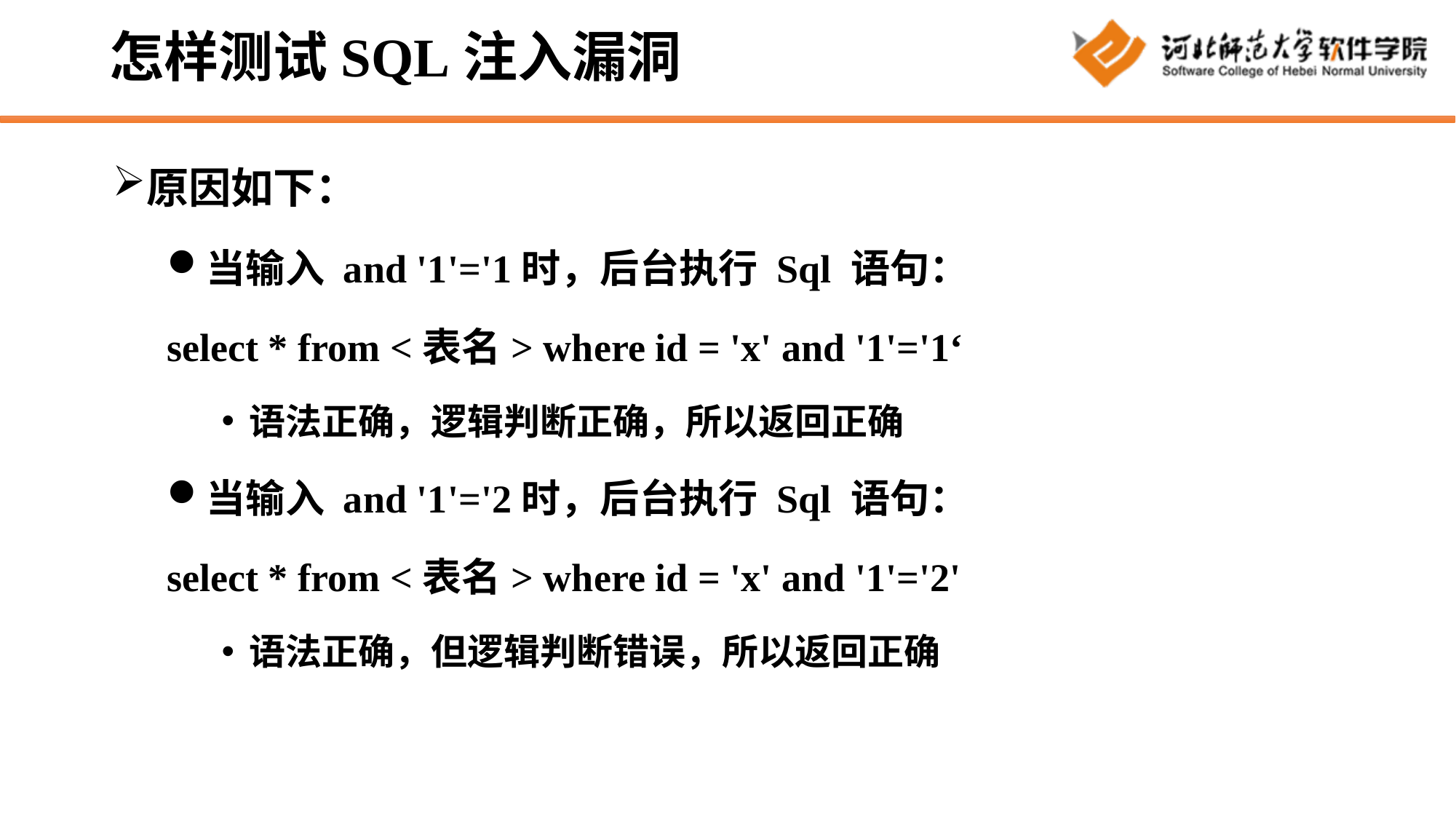

# 怎样测试SQL注入漏洞
原因如下：
当输入 and '1'='1时，后台执行 Sql 语句：
select * from <表名> where id = 'x' and '1'='1‘
语法正确，逻辑判断正确，所以返回正确
当输入 and '1'='2时，后台执行 Sql 语句：
select * from <表名> where id = 'x' and '1'='2'
语法正确，但逻辑判断错误，所以返回正确